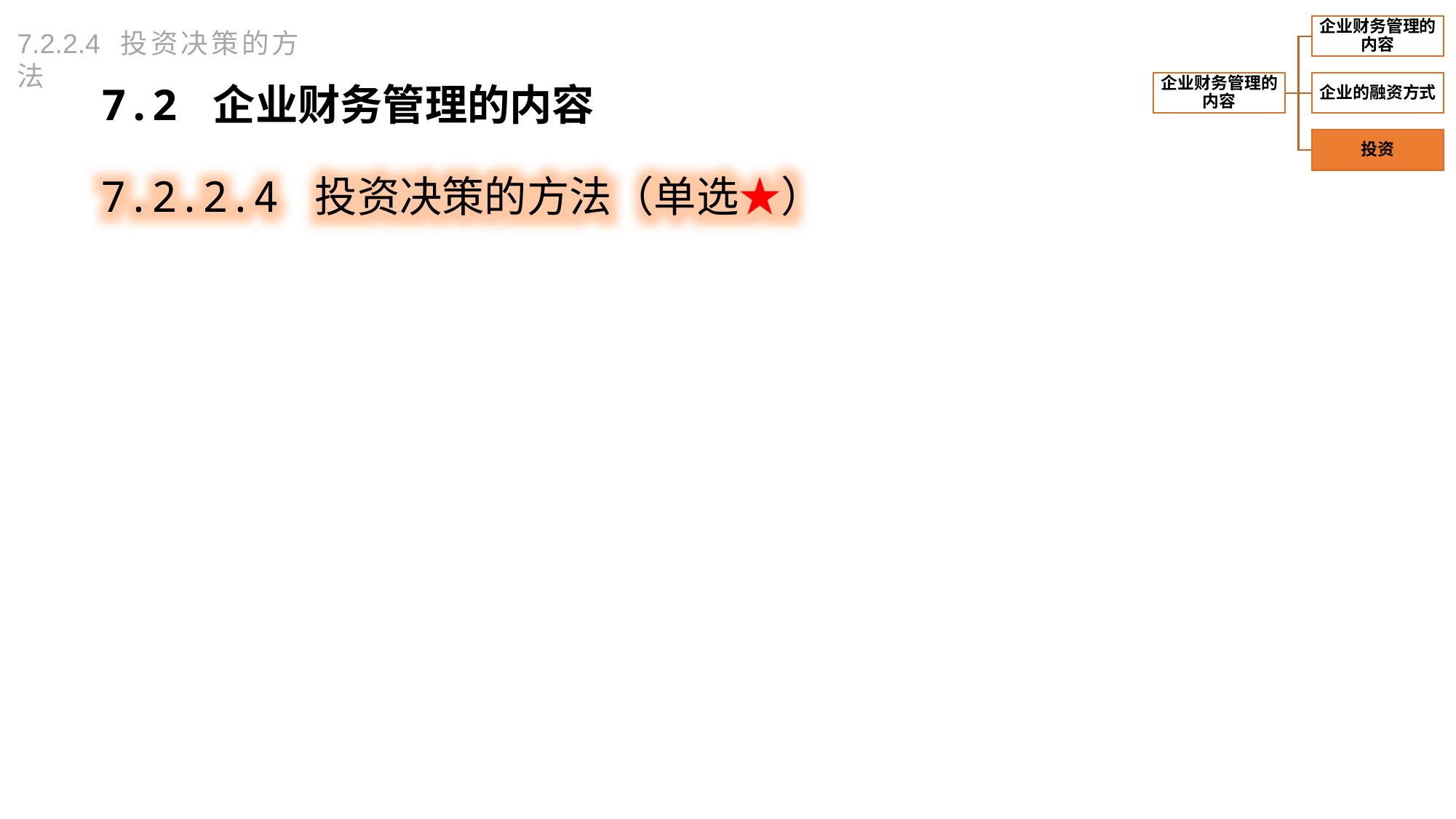

企业财务管理的内容
企业财务管理的内容
企业的融资方式
投资
7.2.2.4 投资决策的方法
7.2 企业财务管理的内容
7.2.2.4 投资决策的方法（单选★）